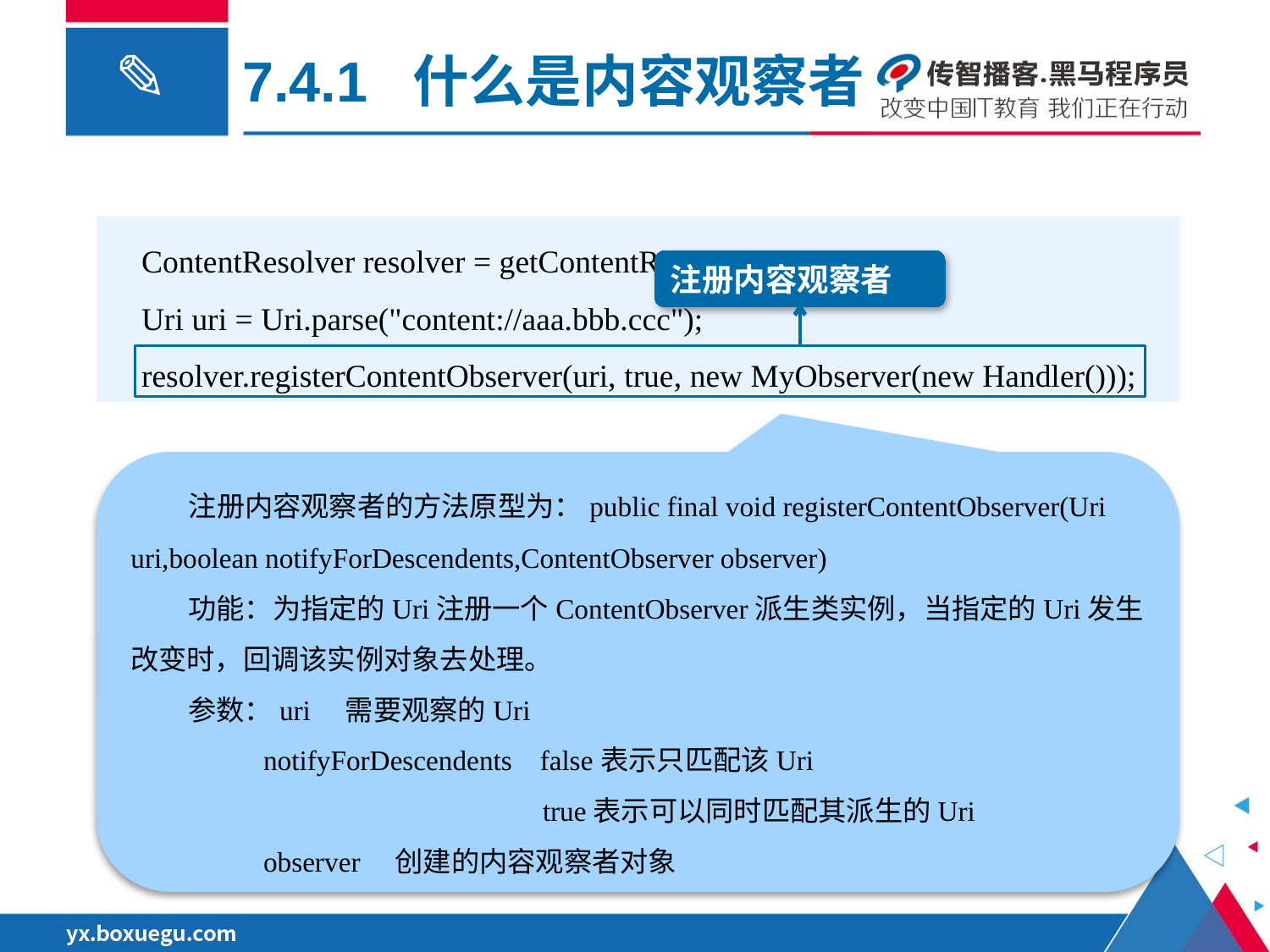

7.4.1  什么是内容观察者

    ContentResolver resolver = getContentResolver();
    Uri uri = Uri.parse("content://aaa.bbb.ccc");
    resolver.registerContentObserver(uri, true, new MyObserver(new Handler()));
注册内容观察者

       注册内容观察者的方法原型为：public final void registerContentObserver(Uri uri,boolean notifyForDescendents,ContentObserver observer)
        功能：为指定的Uri注册一个ContentObserver派生类实例，当指定的Uri发生改变时，回调该实例对象去处理。
        参数：uri    需要观察的Uri
                   notifyForDescendents    false表示只匹配该Uri
                                                           true表示可以同时匹配其派生的Uri
                   observer    创建的内容观察者对象